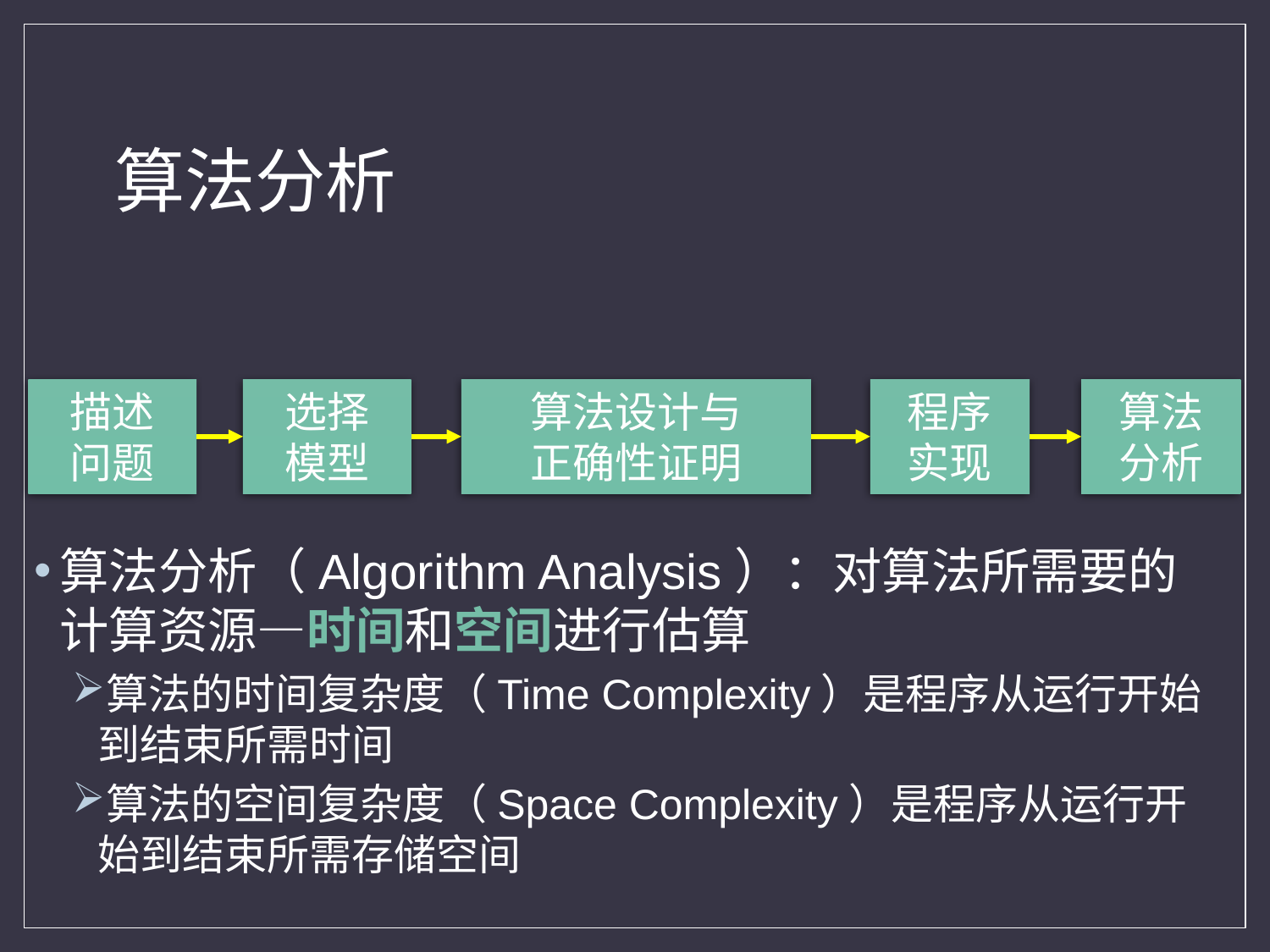

# 算法分析
算法
分析
选择
模型
算法设计与
正确性证明
程序
实现
描述
问题
算法分析（Algorithm Analysis）：对算法所需要的计算资源—时间和空间进行估算
算法的时间复杂度（Time Complexity）是程序从运行开始到结束所需时间
算法的空间复杂度（Space Complexity）是程序从运行开始到结束所需存储空间